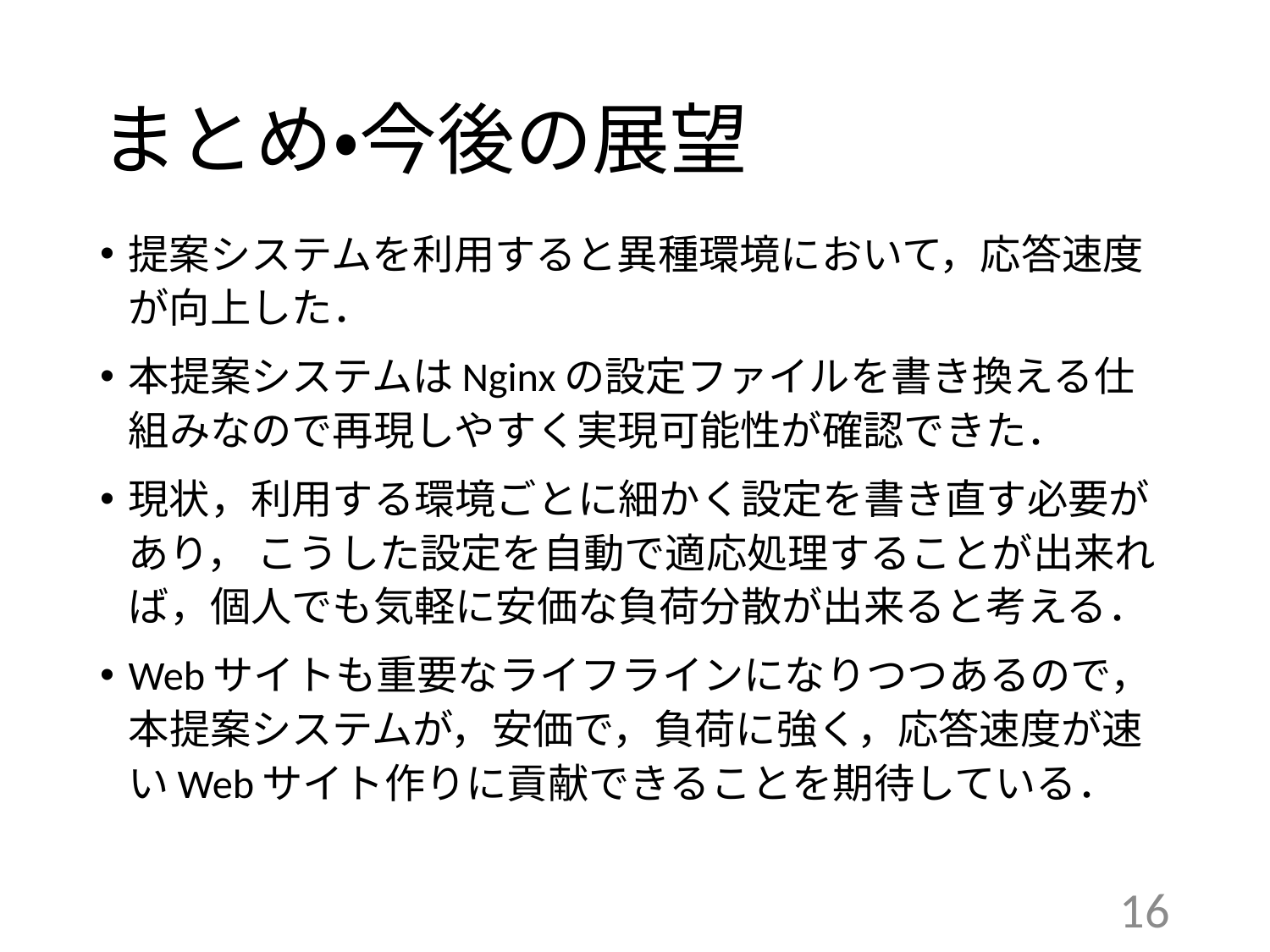

# まとめ・今後の展望
提案システムを利用すると異種環境において，応答速度が向上した．
本提案システムはNginxの設定ファイルを書き換える仕組みなので再現しやすく実現可能性が確認できた．
現状，利用する環境ごとに細かく設定を書き直す必要があり， こうした設定を自動で適応処理することが出来れば，個人でも気軽に安価な負荷分散が出来ると考える．
Webサイトも重要なライフラインになりつつあるので，本提案システムが，安価で，負荷に強く，応答速度が速いWebサイト作りに貢献できることを期待している．
16